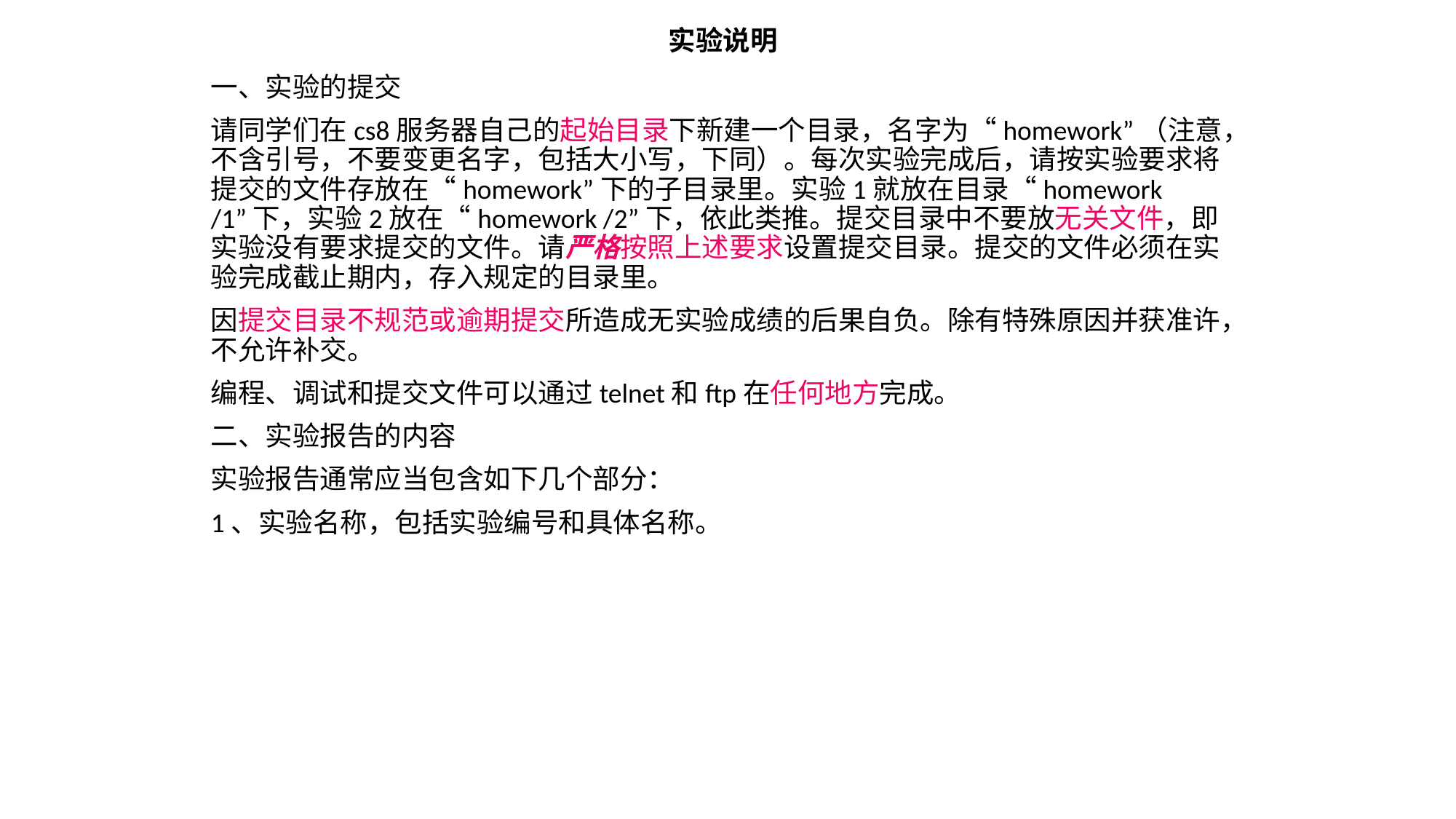

实验说明
一、实验的提交
请同学们在cs8服务器自己的起始目录下新建一个目录，名字为“homework”（注意，不含引号，不要变更名字，包括大小写，下同）。每次实验完成后，请按实验要求将提交的文件存放在“homework”下的子目录里。实验1就放在目录“homework /1”下，实验2放在“homework /2”下，依此类推。提交目录中不要放无关文件，即实验没有要求提交的文件。请严格按照上述要求设置提交目录。提交的文件必须在实验完成截止期内，存入规定的目录里。
因提交目录不规范或逾期提交所造成无实验成绩的后果自负。除有特殊原因并获准许，不允许补交。
编程、调试和提交文件可以通过telnet和ftp在任何地方完成。
二、实验报告的内容
实验报告通常应当包含如下几个部分：
1、实验名称，包括实验编号和具体名称。